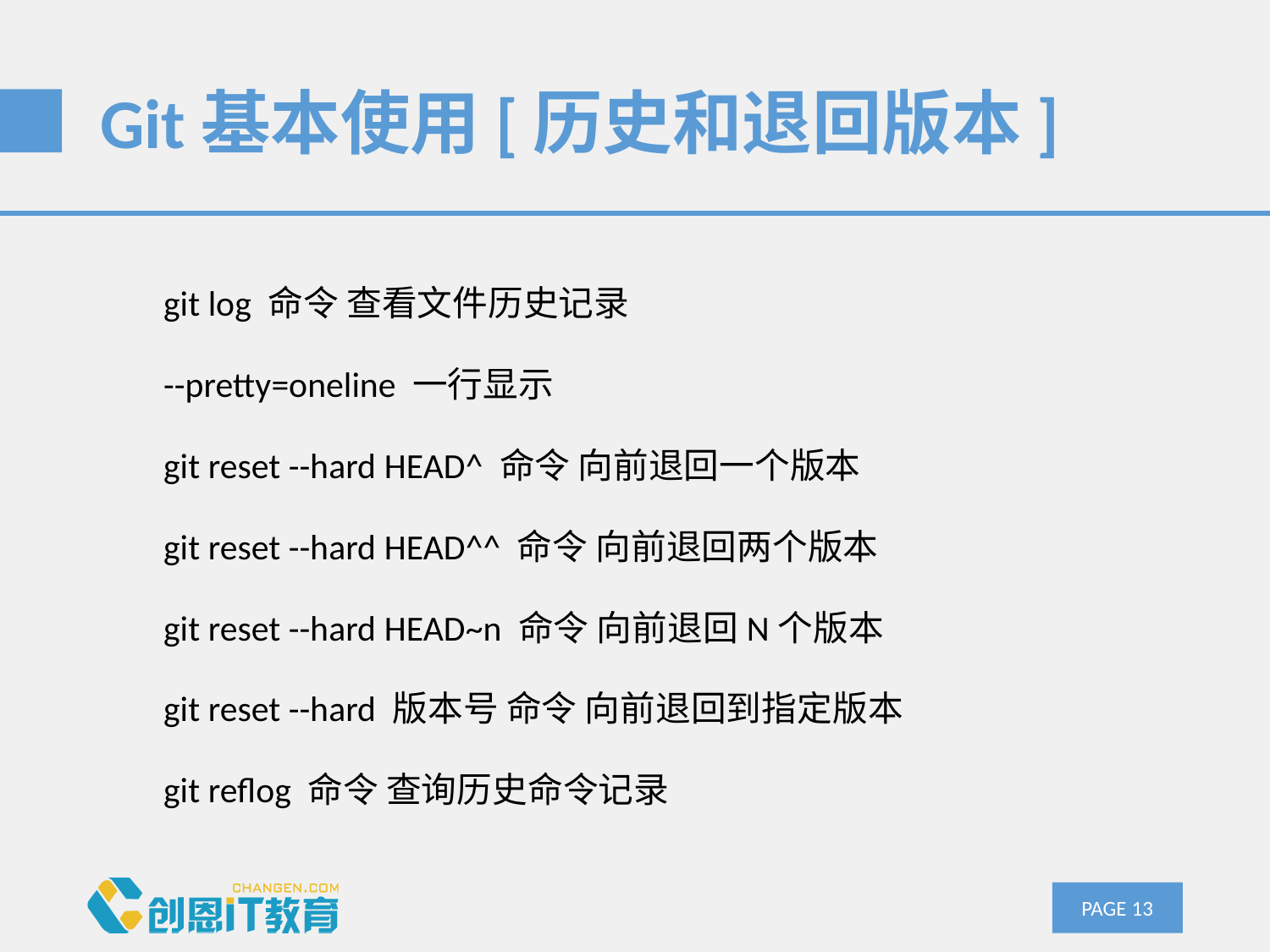

# Git基本使用[历史和退回版本]
git log 命令 查看文件历史记录
--pretty=oneline 一行显示
git reset --hard HEAD^ 命令 向前退回一个版本
git reset --hard HEAD^^ 命令 向前退回两个版本
git reset --hard HEAD~n 命令 向前退回N个版本
git reset --hard 版本号 命令 向前退回到指定版本
git reflog 命令 查询历史命令记录

PAGE 13